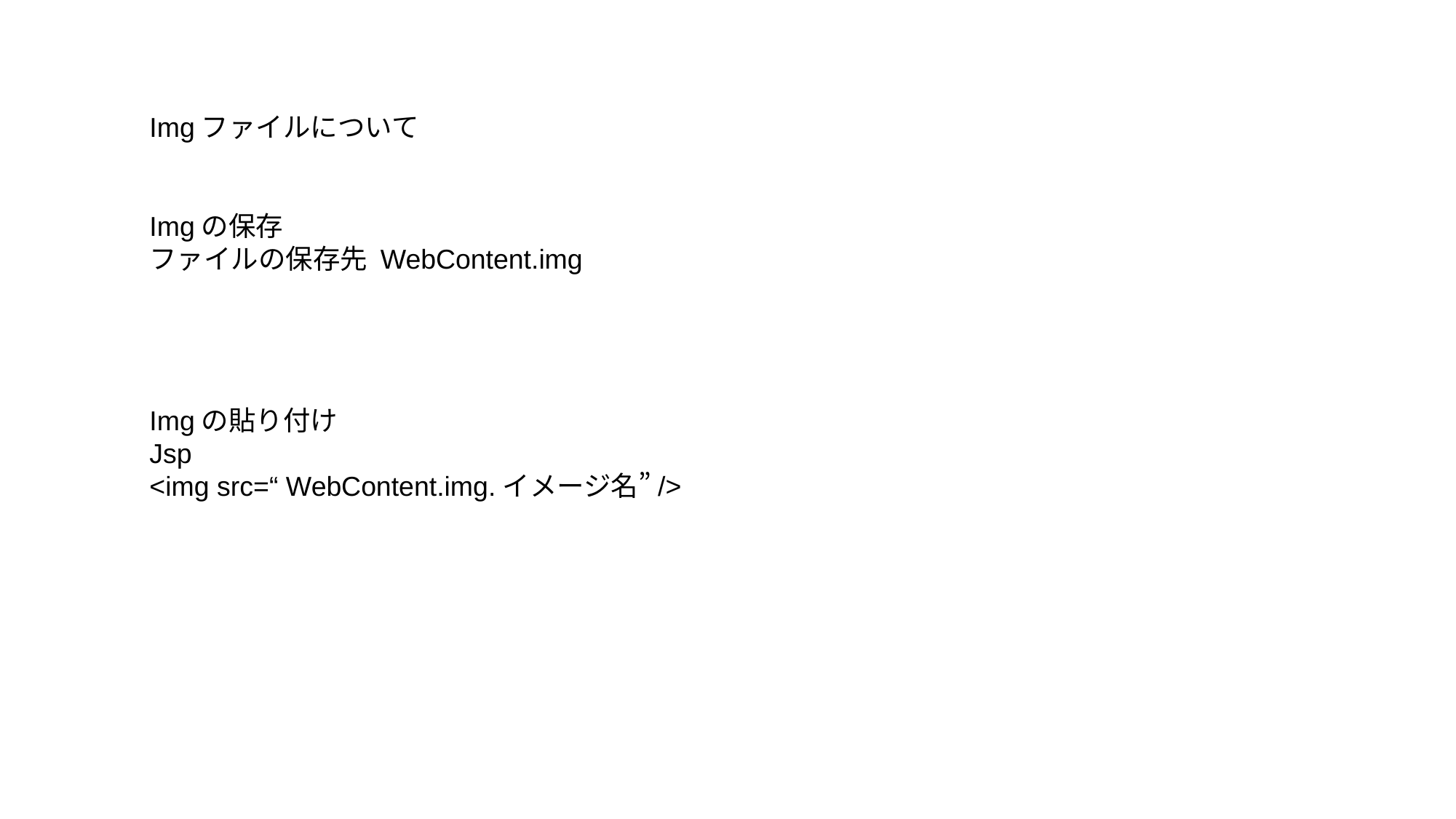

Imgファイルについて
Imgの保存
ファイルの保存先 WebContent.img

Imgの貼り付け
Jsp
<img src=“ WebContent.img.イメージ名”/>